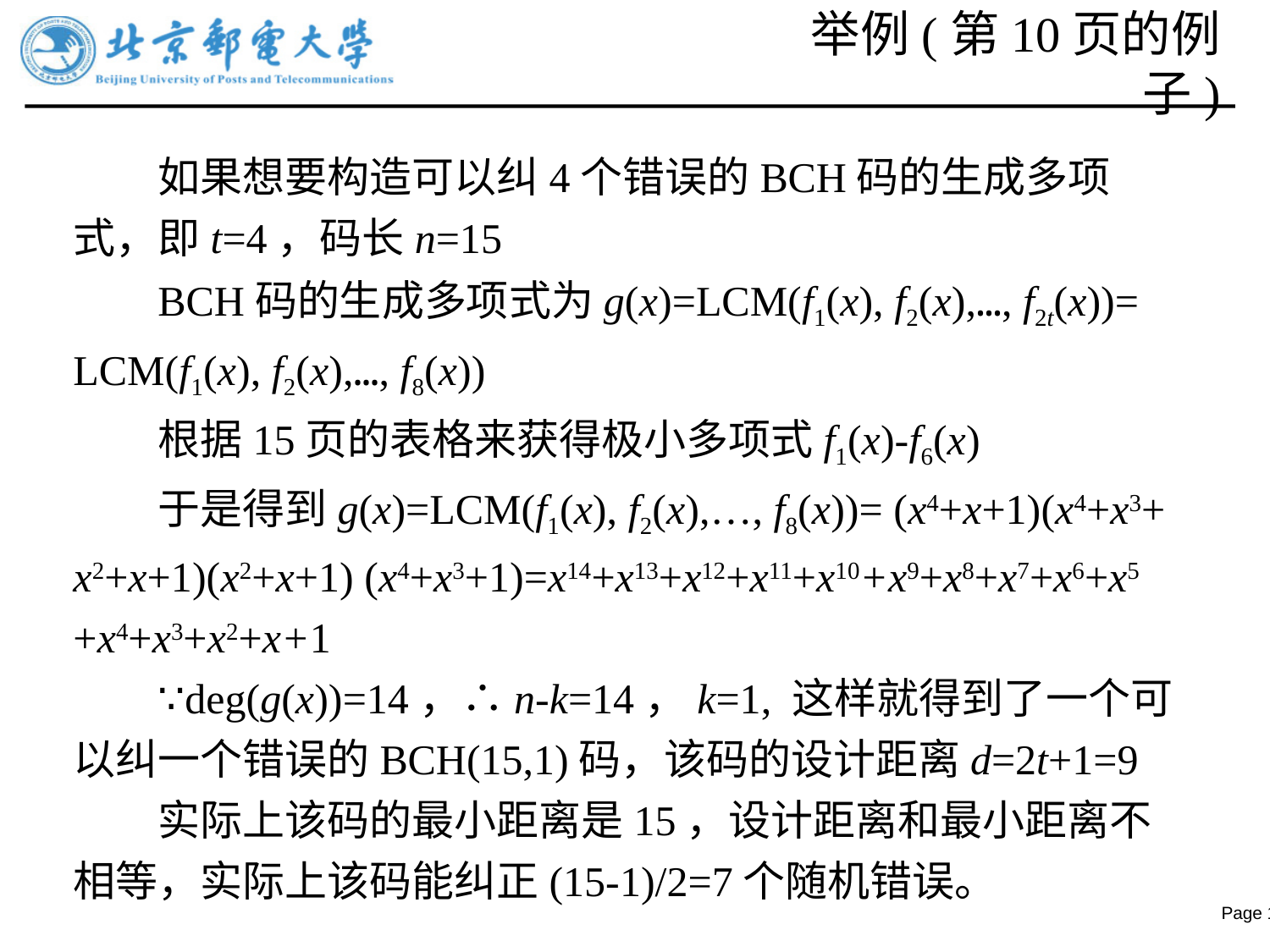

# 举例(第10页的例子)
如果想要构造可以纠4个错误的BCH码的生成多项式，即t=4，码长n=15
BCH码的生成多项式为g(x)=LCM(f1(x), f2(x),…, f2t(x))= LCM(f1(x), f2(x),…, f8(x))
根据15页的表格来获得极小多项式f1(x)-f6(x)
于是得到g(x)=LCM(f1(x), f2(x),…, f8(x))= (x4+x+1)(x4+x3+ x2+x+1)(x2+x+1) (x4+x3+1)=x14+x13+x12+x11+x10+x9+x8+x7+x6+x5 +x4+x3+x2+x+1
∵deg(g(x))=14，∴n-k=14，k=1, 这样就得到了一个可以纠一个错误的BCH(15,1)码，该码的设计距离d=2t+1=9
实际上该码的最小距离是15，设计距离和最小距离不相等，实际上该码能纠正(15-1)/2=7个随机错误。